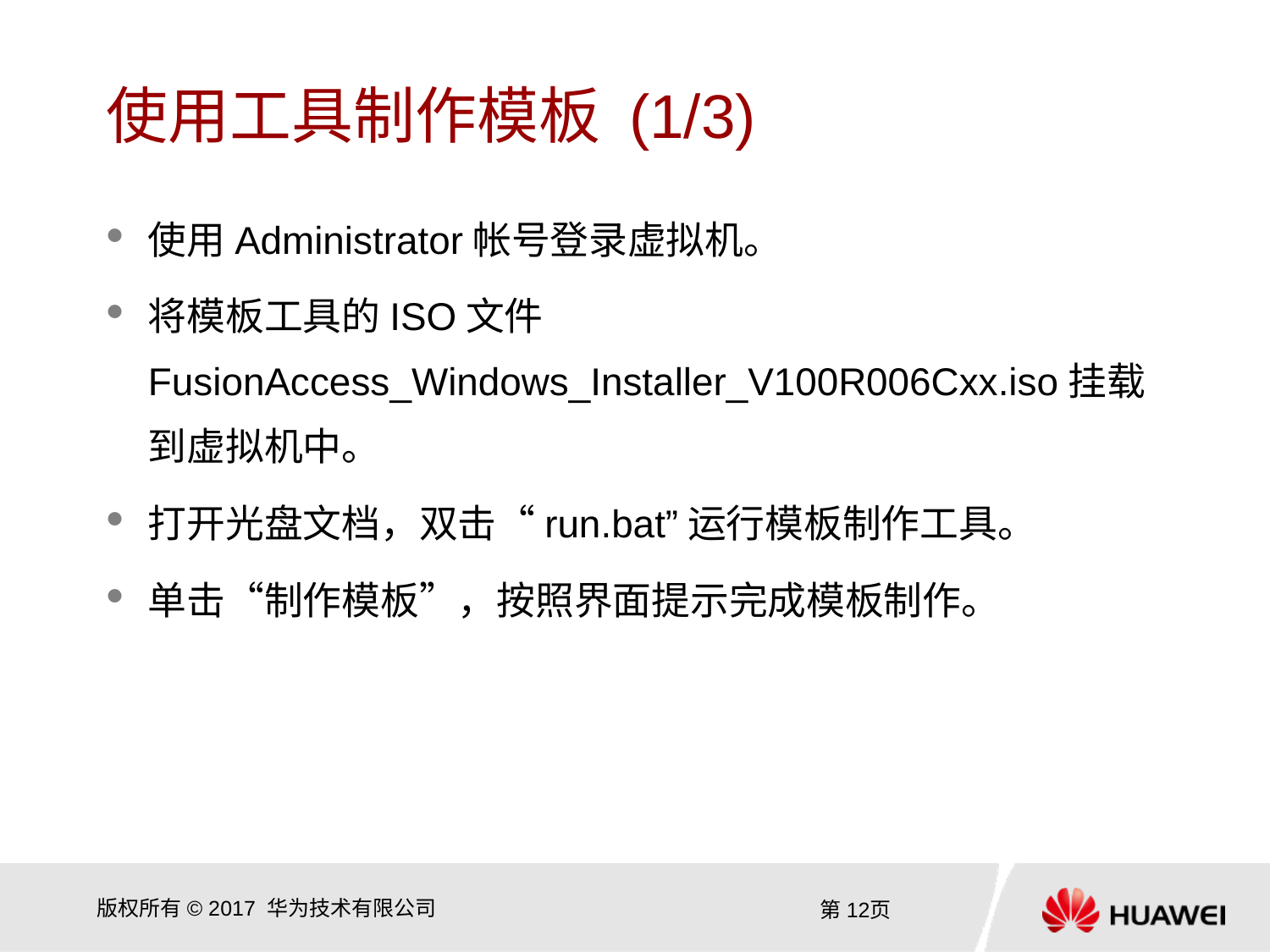

# 使用工具制作模板 (1/3)
使用Administrator帐号登录虚拟机。
将模板工具的ISO文件FusionAccess_Windows_Installer_V100R006Cxx.iso挂载到虚拟机中。
打开光盘文档，双击“run.bat”运行模板制作工具。
单击“制作模板”，按照界面提示完成模板制作。